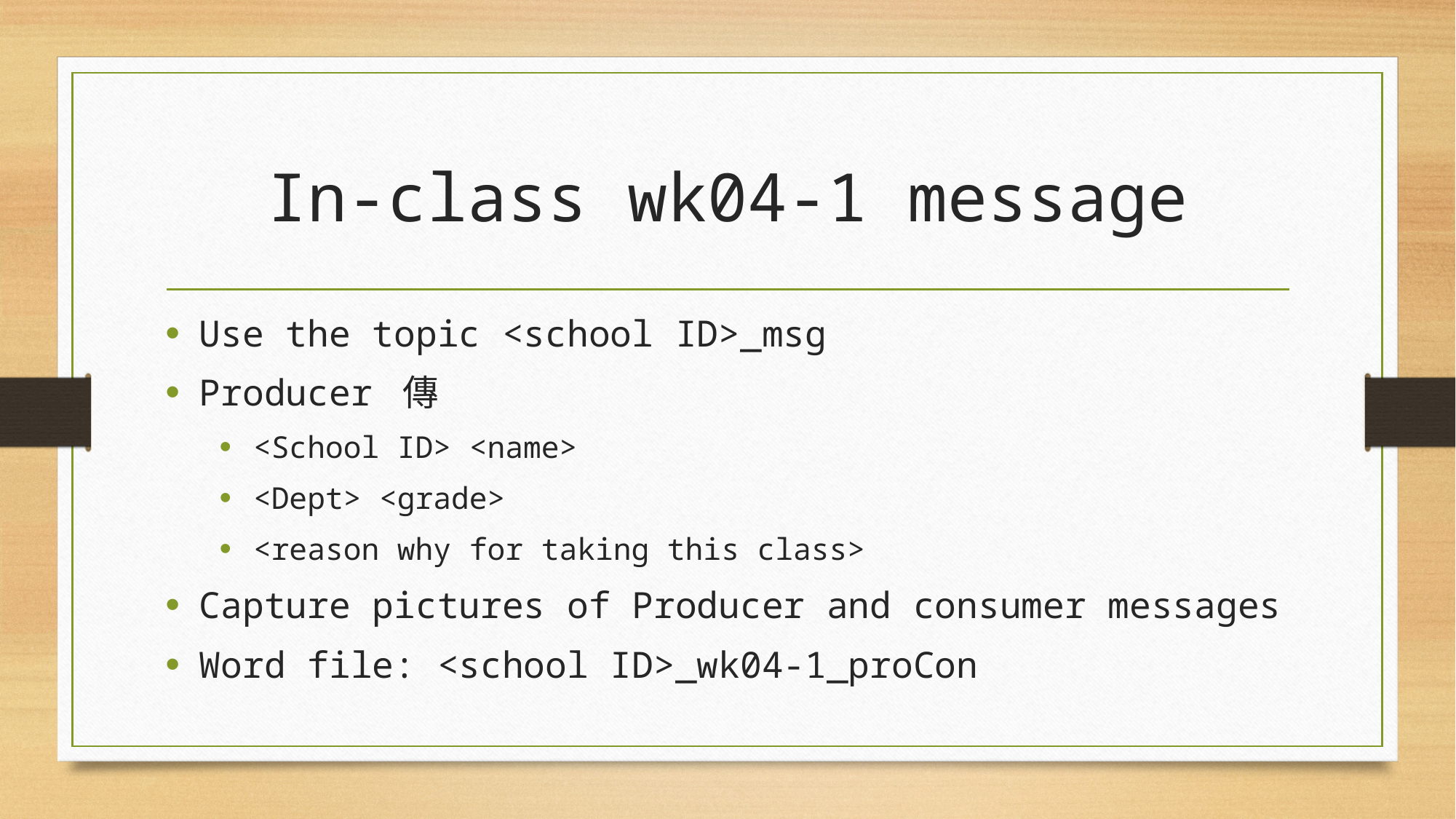

# In-class wk04-1 message
Use the topic <school ID>_msg
Producer 傳
<School ID> <name>
<Dept> <grade>
<reason why for taking this class>
Capture pictures of Producer and consumer messages
Word file: <school ID>_wk04-1_proCon